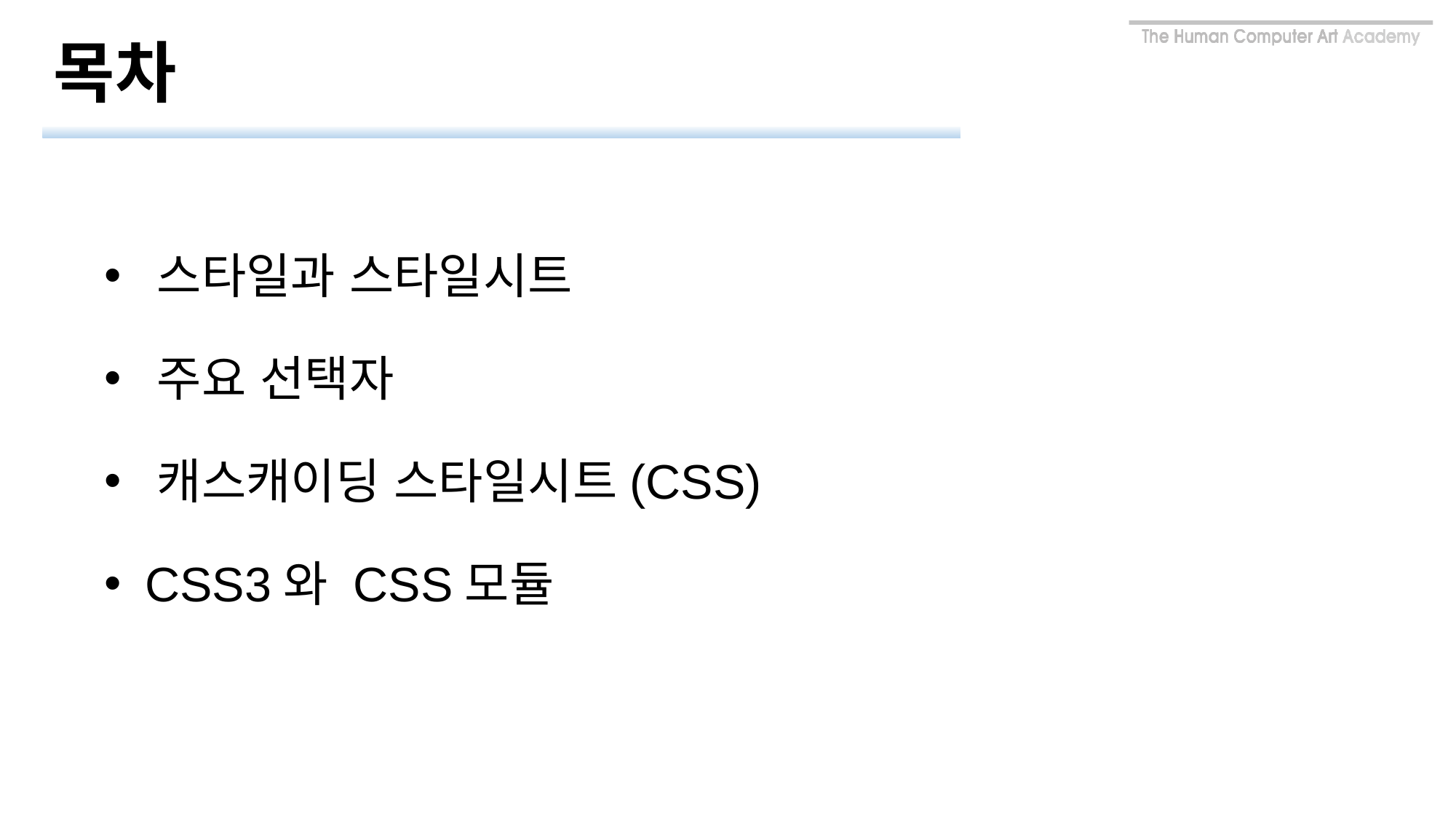

# 목차
 스타일과 스타일시트
 주요 선택자
 캐스캐이딩 스타일시트(CSS)
 CSS3와 CSS모듈